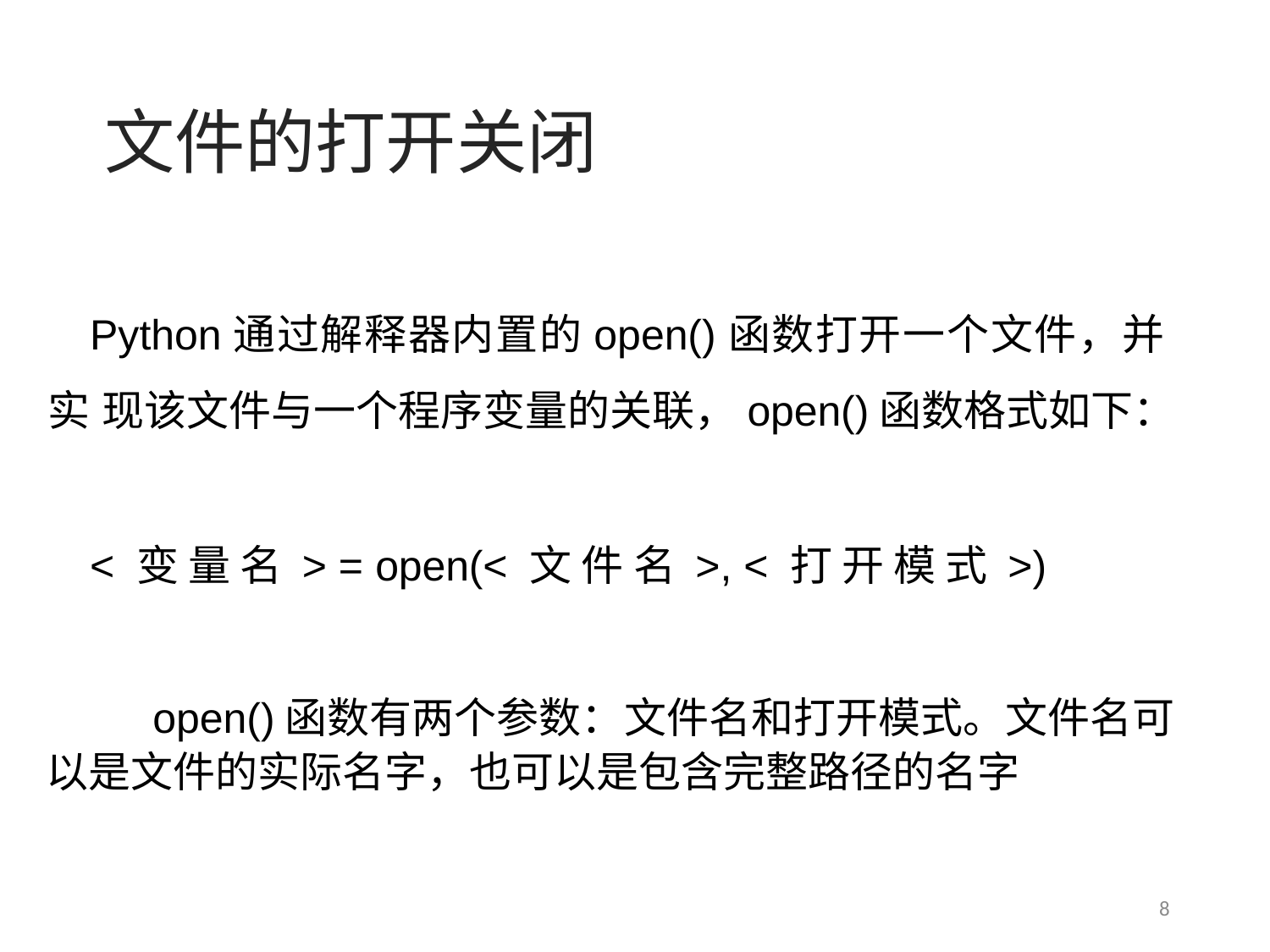

# 文件的打开关闭
Python通过解释器内置的open()函数打开一个文件，并实 现该文件与一个程序变量的关联，open()函数格式如下：
< 变 量 名 > = open(< 文 件 名 >, < 打 开 模 式 >)  open()函数有两个参数：文件名和打开模式。文件名可
以是文件的实际名字，也可以是包含完整路径的名字
8